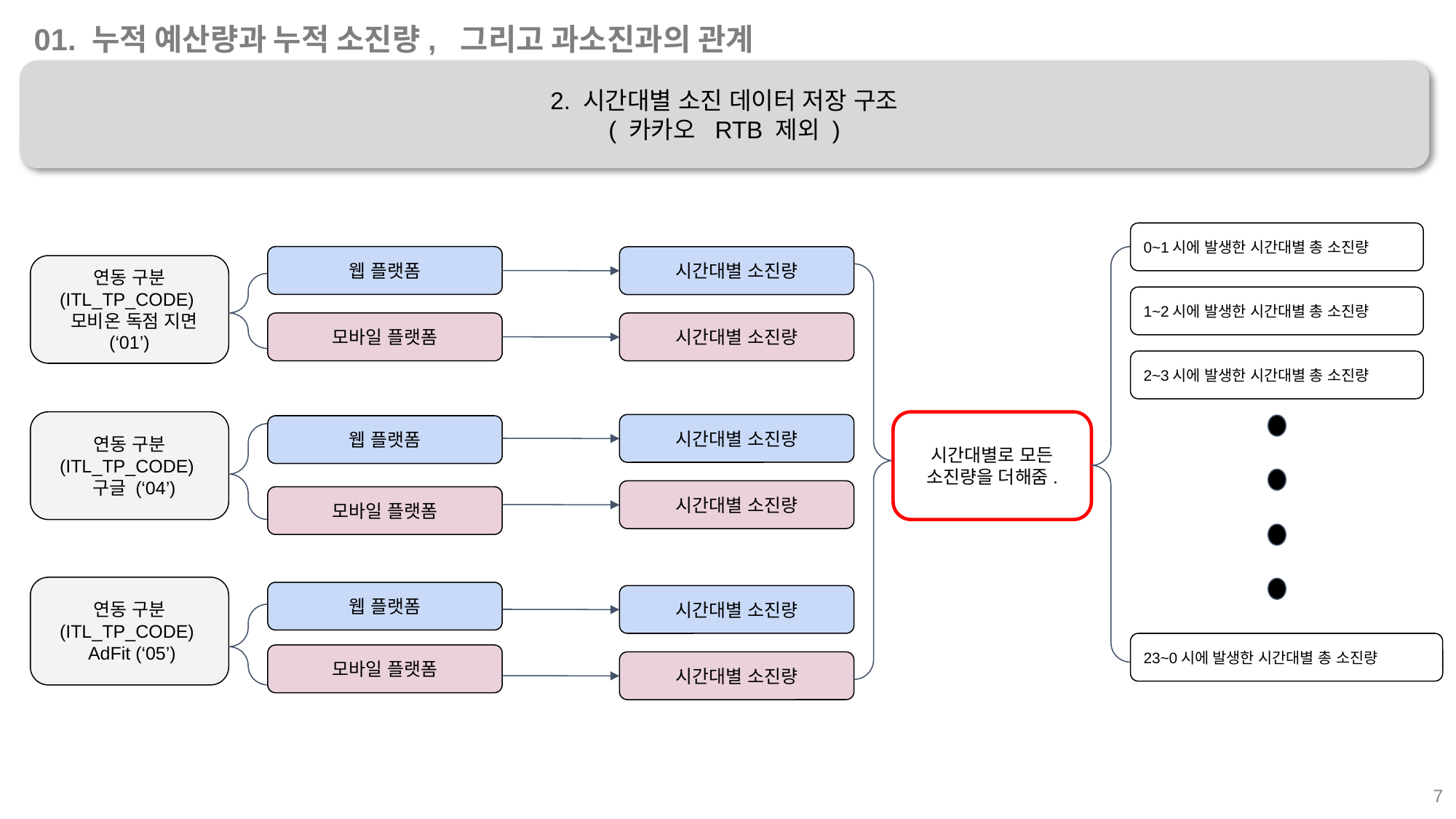

01. 누적 예산량과 누적 소진량,  그리고 과소진과의 관계
2. 시간대별 소진 데이터 저장 구조
( 카카오  RTB 제외 )
0~1시에 발생한 시간대별 총 소진량
웹 플랫폼

시간대별 소진량
연동 구분 (ITL_TP_CODE)
 모비온 독점 지면 (‘01’)

1~2시에 발생한 시간대별 총 소진량
모바일 플랫폼
시간대별 소진량
2~3시에 발생한 시간대별 총 소진량
시간대별로 모든 소진량을 더해줌.
연동 구분 (ITL_TP_CODE)
 구글 (‘04’)
시간대별 소진량

웹 플랫폼

시간대별 소진량
모바일 플랫폼

연동 구분 (ITL_TP_CODE)
 AdFit (‘05’)

웹 플랫폼
시간대별 소진량

23~0시에 발생한 시간대별 총 소진량
모바일 플랫폼
시간대별 소진량
7